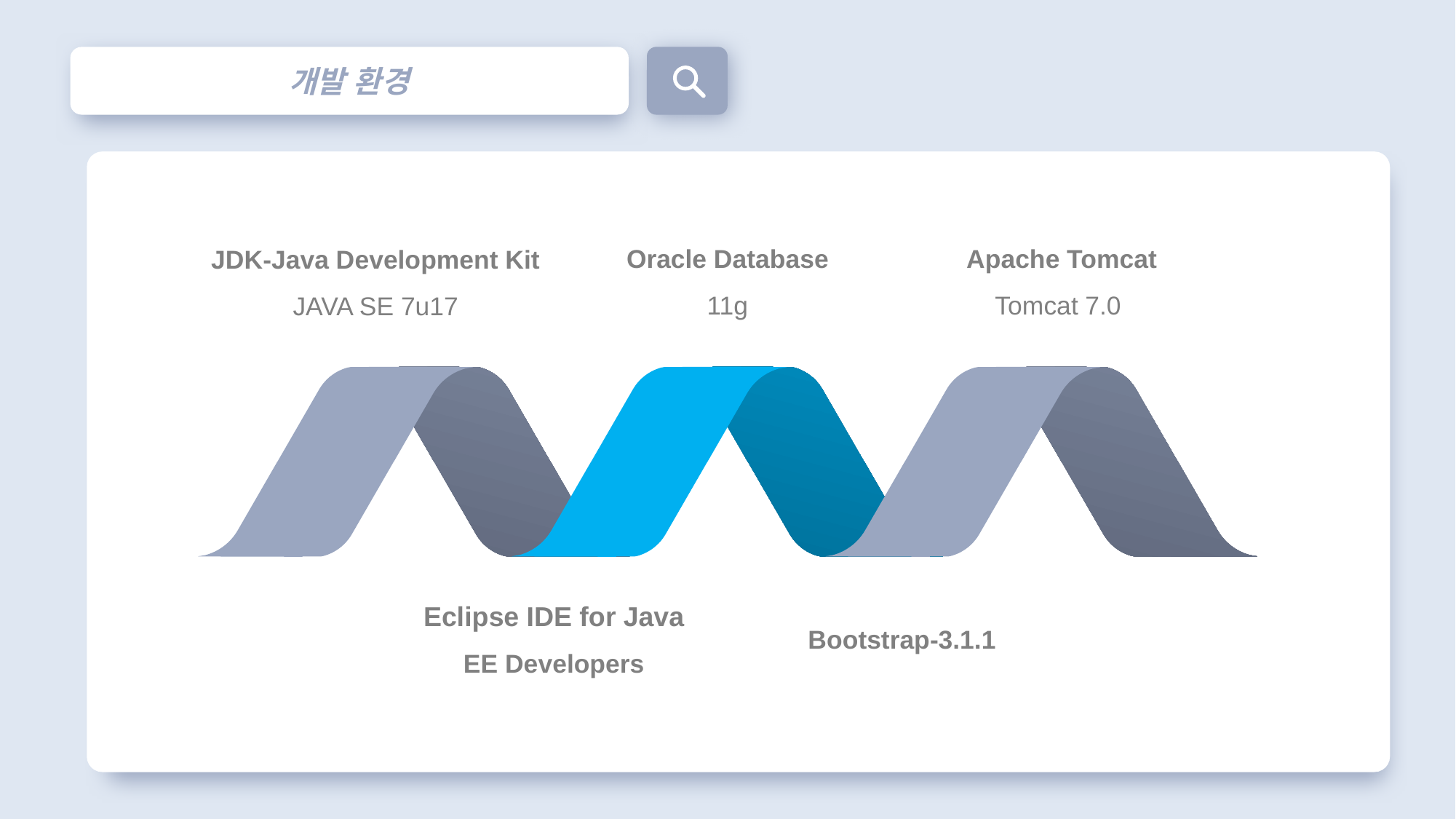

개발 환경

Apache Tomcat
Tomcat 7.0
Oracle Database
11g
JDK-Java Development Kit
JAVA SE 7u17

Eclipse IDE for Java EE Developers
Bootstrap-3.1.1